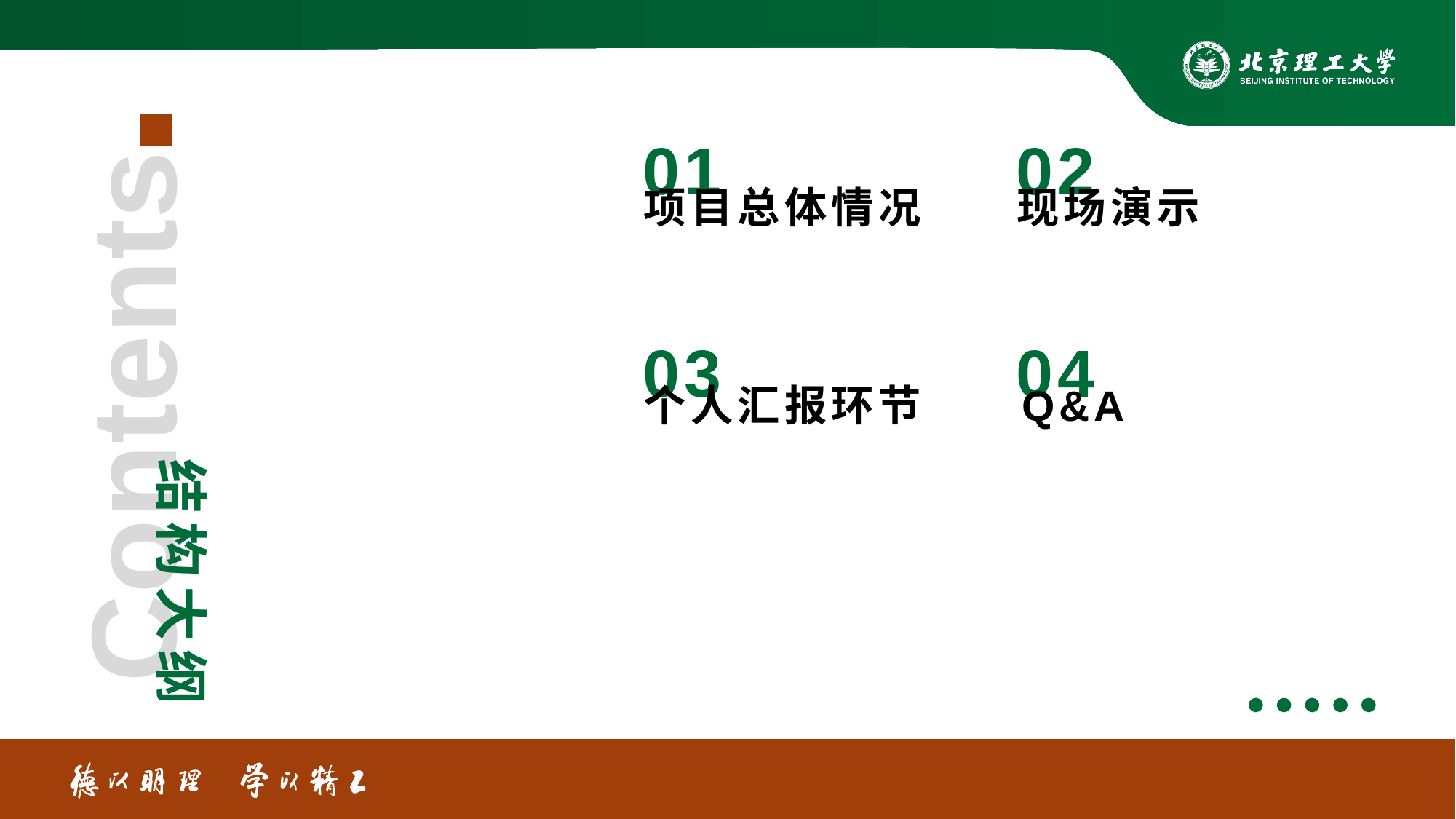

01
项目总体情况
02
现场演示
03
个人汇报环节
04
Q&A